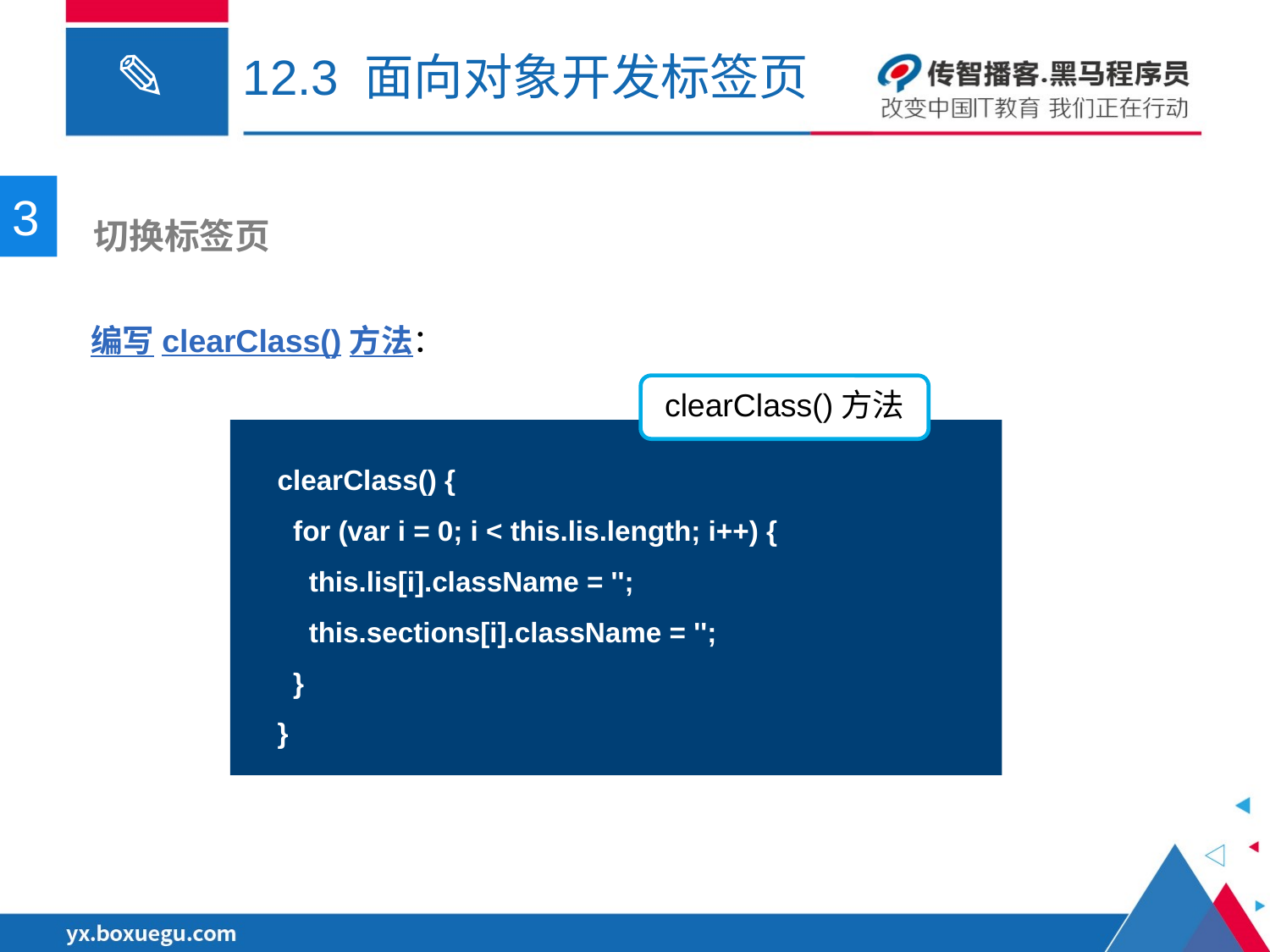

# 12.3 面向对象开发标签页

3
  切换标签页
编写clearClass()方法：
clearClass()方法

clearClass() {
  for (var i = 0; i < this.lis.length; i++) {
    this.lis[i].className = '';
    this.sections[i].className = '';
  }
}